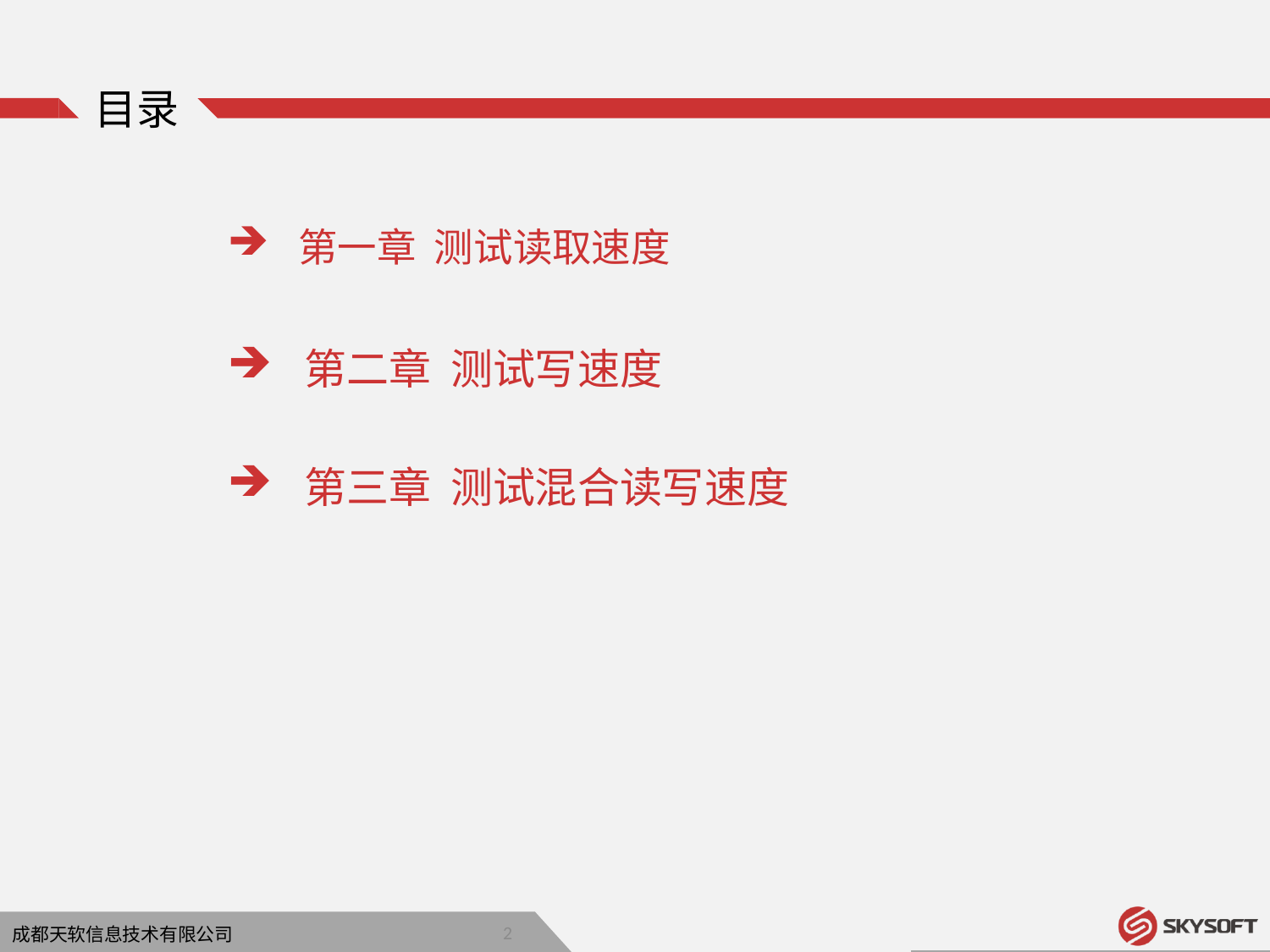

第一章  测试读取速度
  第二章  测试写速度

  第三章  测试混合读写速度

2